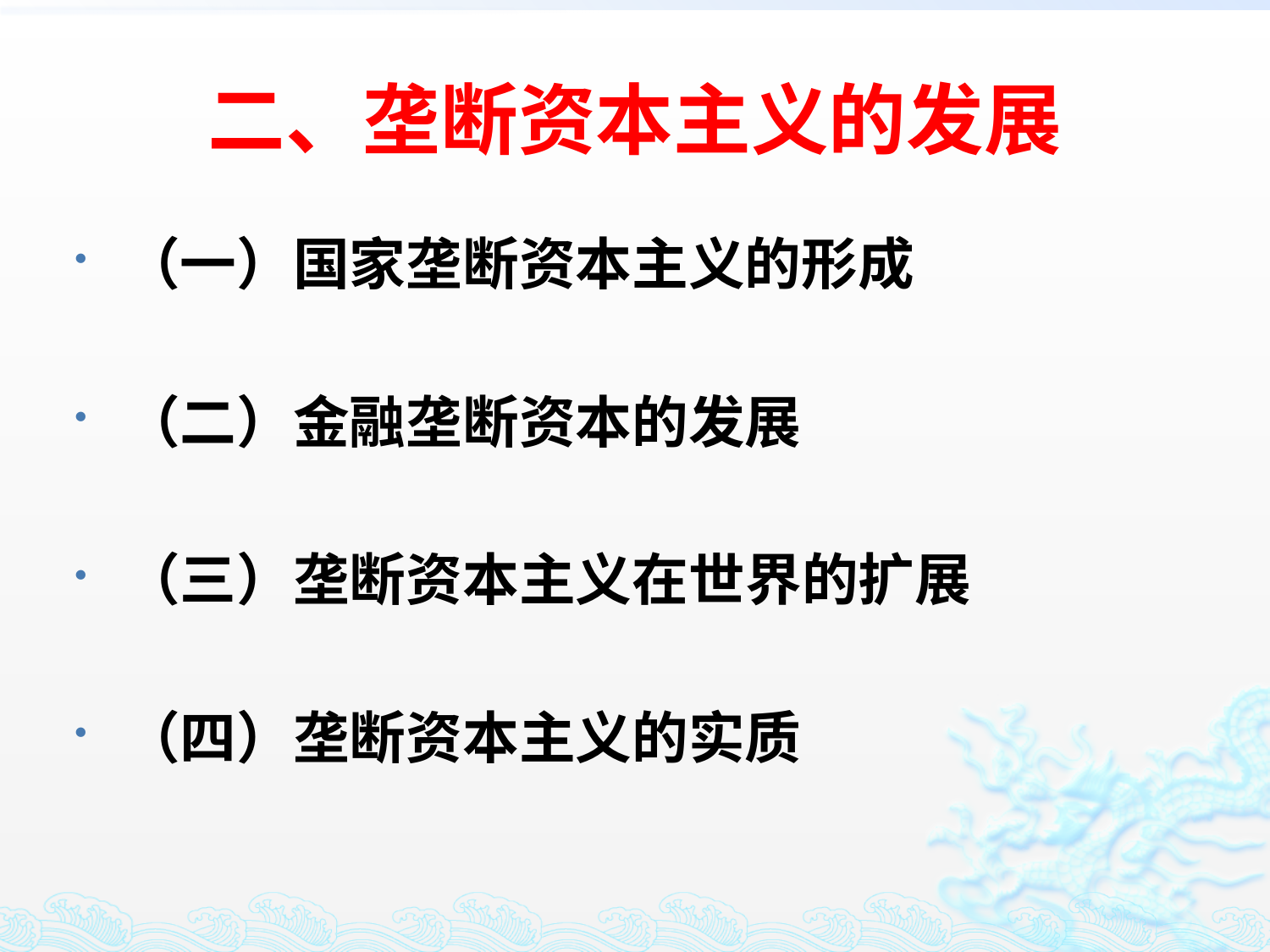

# 二、垄断资本主义的发展
（一）国家垄断资本主义的形成

（二）金融垄断资本的发展

（三）垄断资本主义在世界的扩展

（四）垄断资本主义的实质